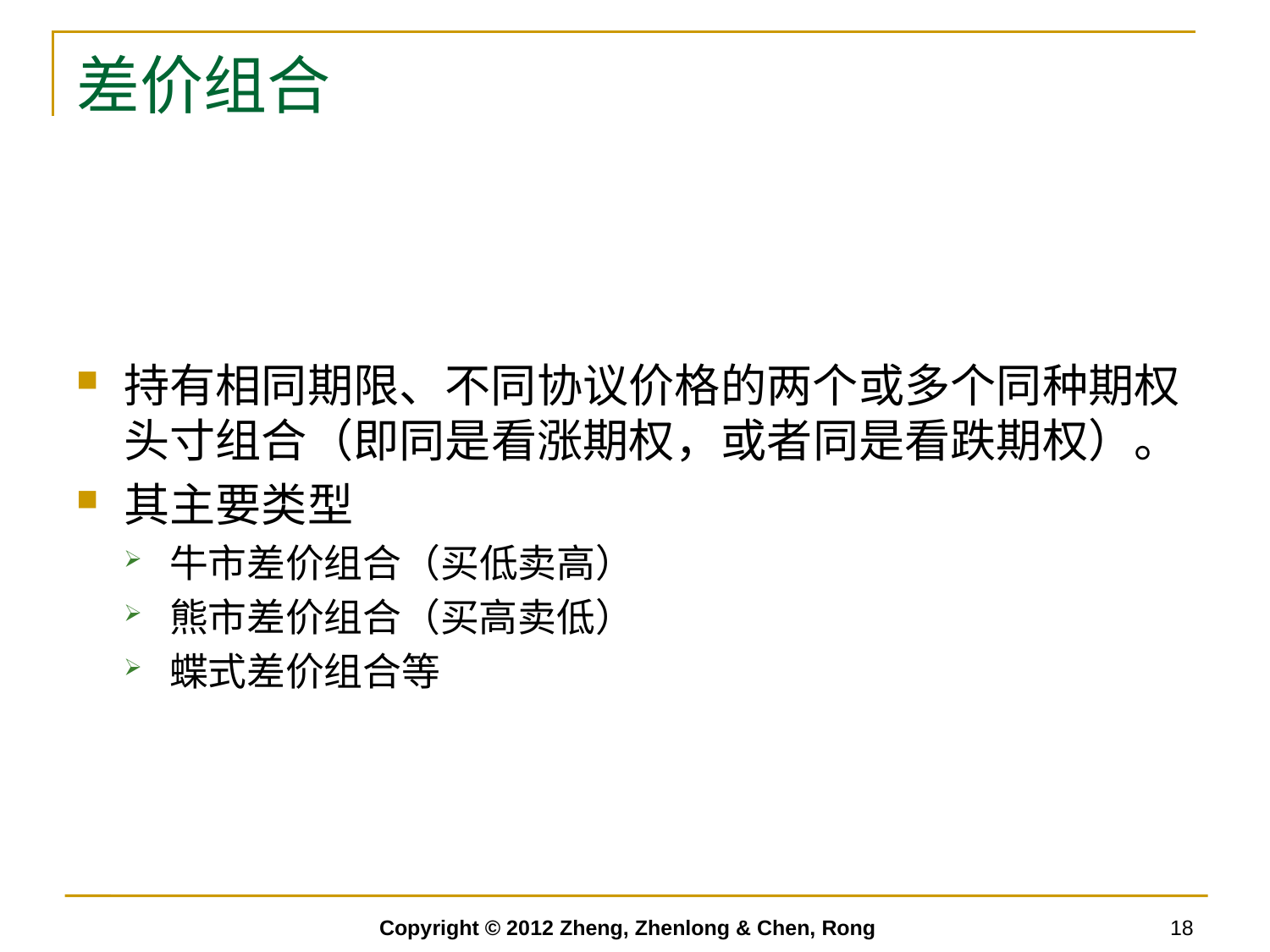

# 差价组合

持有相同期限、不同协议价格的两个或多个同种期权头寸组合（即同是看涨期权，或者同是看跌期权）。
其主要类型
牛市差价组合（买低卖高）
熊市差价组合（买高卖低）
蝶式差价组合等
Copyright © 2012 Zheng, Zhenlong & Chen, Rong
18